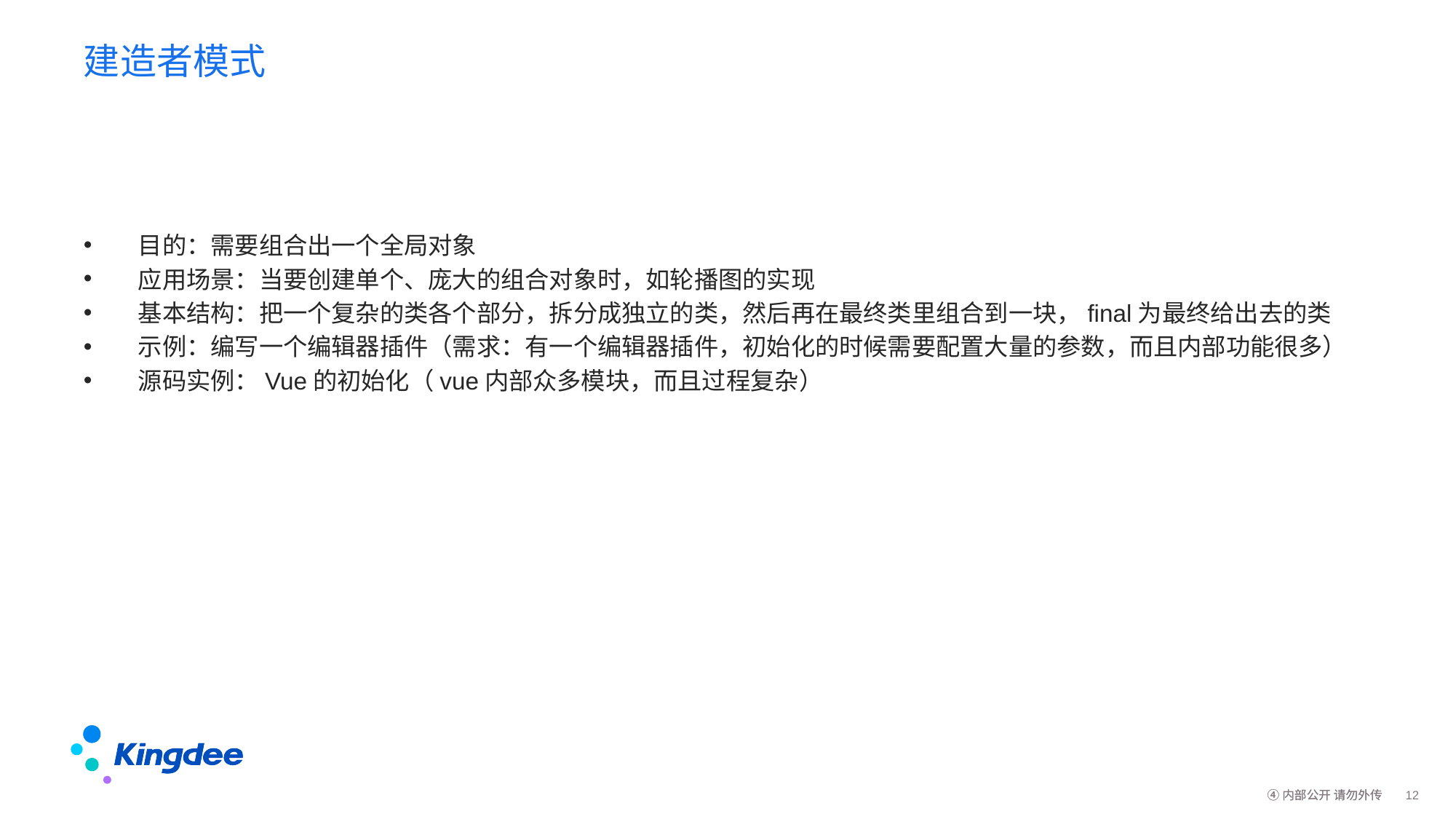

# 建造者模式
目的：需要组合出一个全局对象
应用场景：当要创建单个、庞大的组合对象时，如轮播图的实现
基本结构：把一个复杂的类各个部分，拆分成独立的类，然后再在最终类里组合到一块，final为最终给出去的类
示例：编写一个编辑器插件（需求：有一个编辑器插件，初始化的时候需要配置大量的参数，而且内部功能很多）
源码实例：Vue的初始化（vue内部众多模块，而且过程复杂）